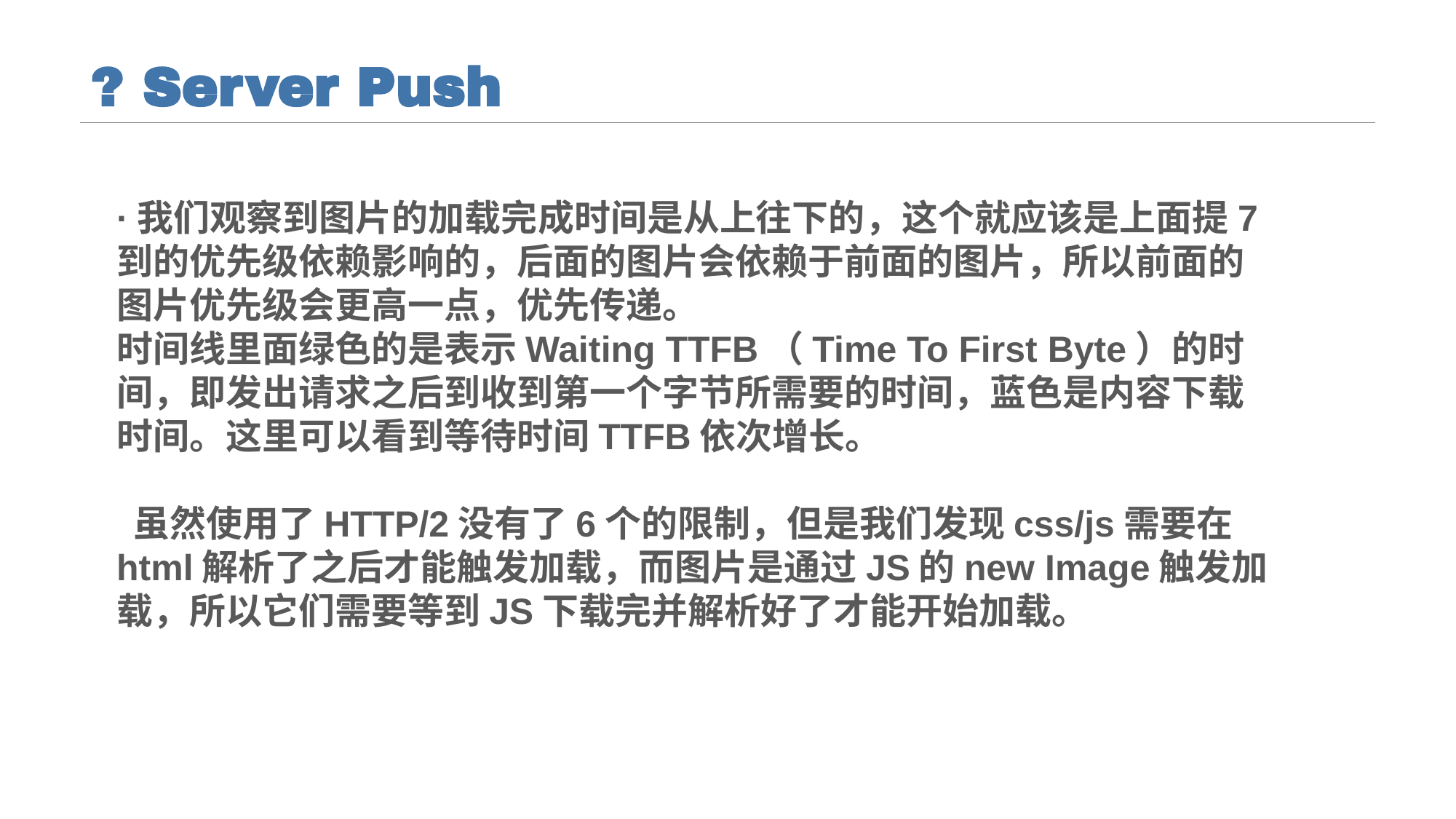

# ? Server Push
·我们观察到图片的加载完成时间是从上往下的，这个就应该是上面提7到的优先级依赖影响的，后面的图片会依赖于前面的图片，所以前面的图片优先级会更高一点，优先传递。
时间线里面绿色的是表示Waiting TTFB（Time To First Byte）的时间，即发出请求之后到收到第一个字节所需要的时间，蓝色是内容下载时间。这里可以看到等待时间TTFB依次增长。

 虽然使用了HTTP/2没有了6个的限制，但是我们发现css/js需要在html解析了之后才能触发加载，而图片是通过JS的new Image触发加载，所以它们需要等到JS下载完并解析好了才能开始加载。
29